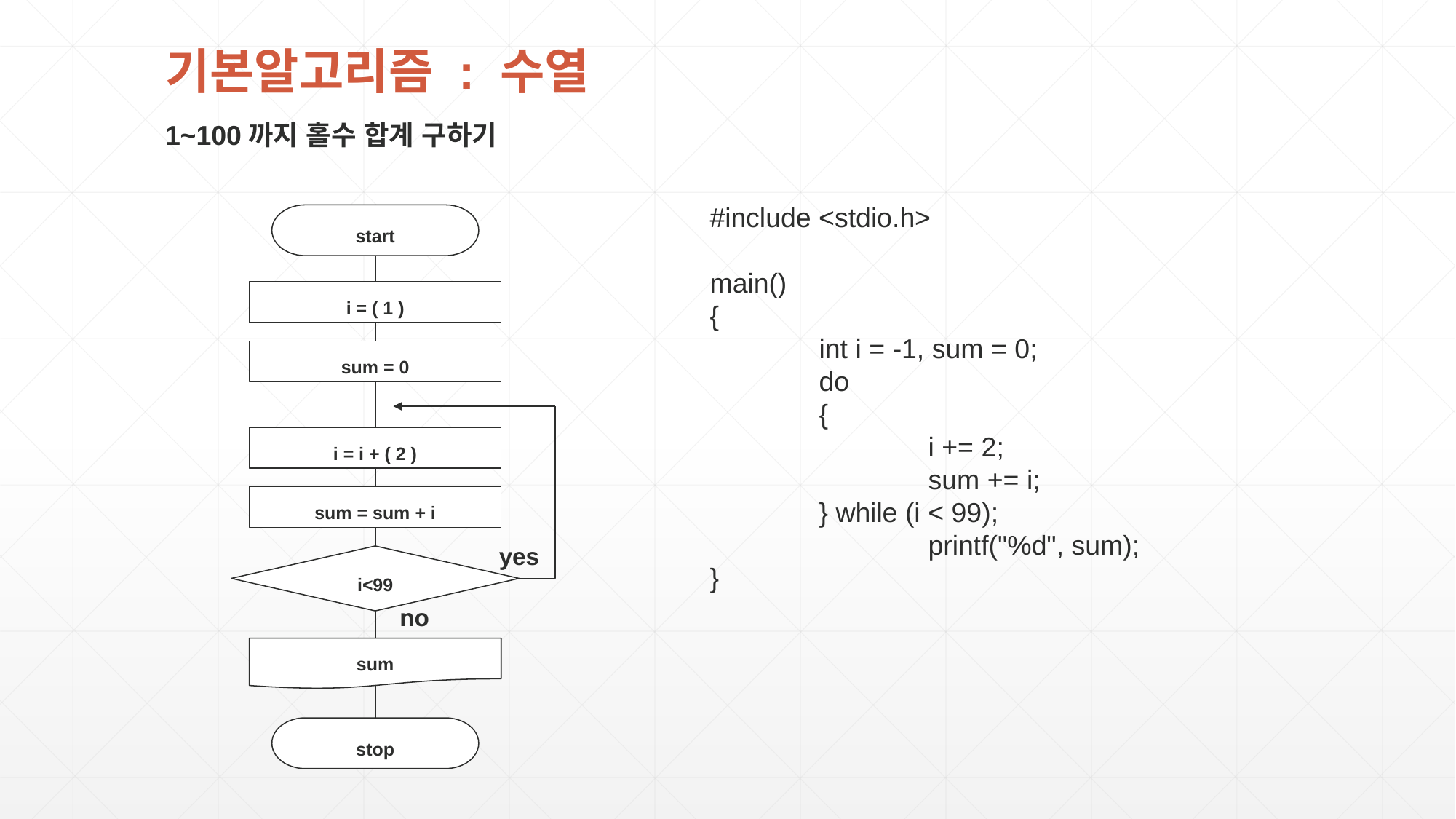

기본알고리즘 : 수열
1~100까지 홀수 합계 구하기
#include <stdio.h>

main()
{
	int i = -1, sum = 0;
	do
	{
		i += 2;
		sum += i;
	} while (i < 99);
		printf("%d", sum);
}
start
i = ( 1 )
sum = 0
i = i + ( 2 )
sum = sum + i
yes
i<99
no
sum
stop